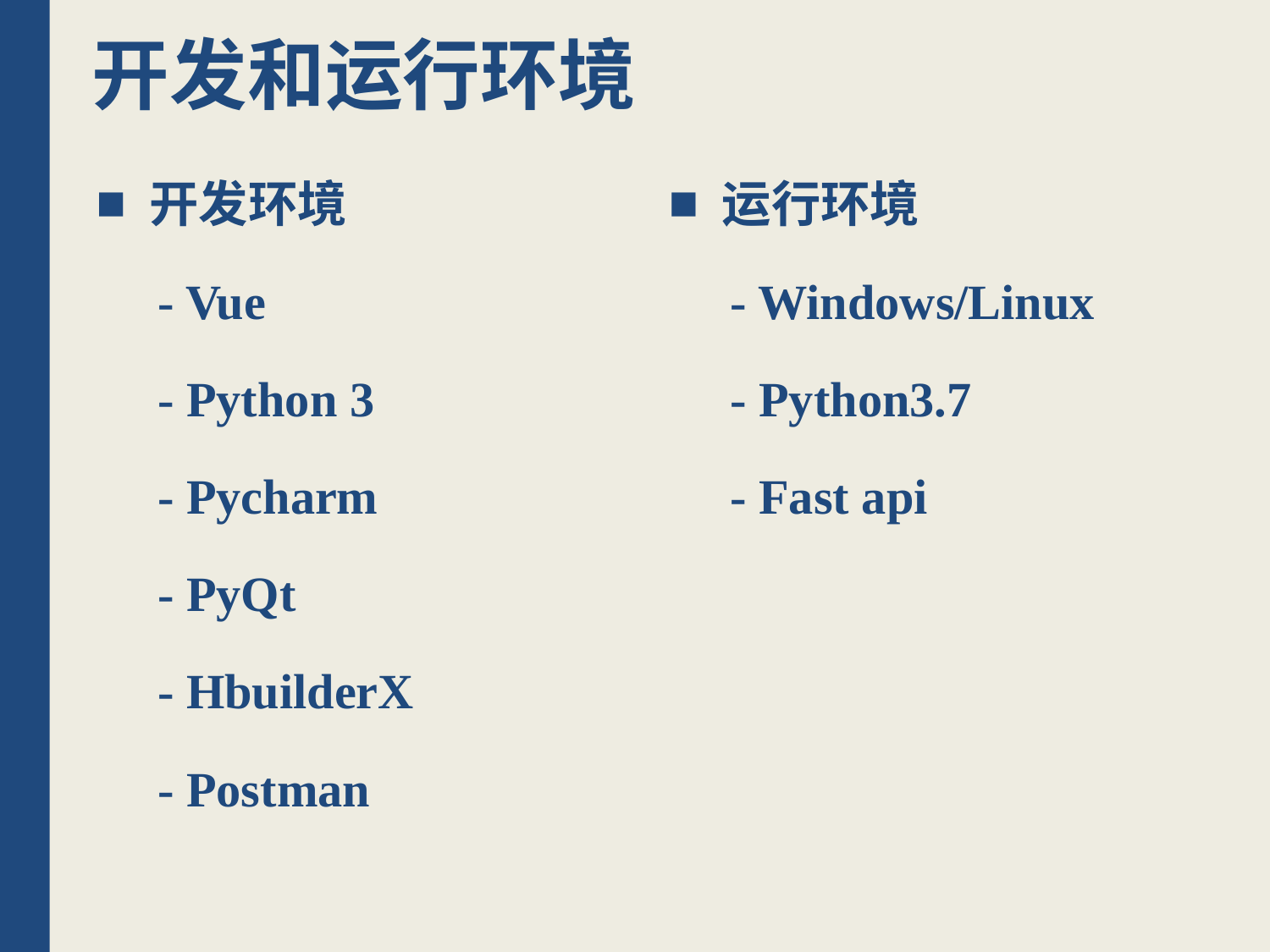

# 开发和运行环境
运行环境
     - Windows/Linux
     - Python3.7
     - Fast api

开发环境
     - Vue
     - Python 3
     - Pycharm
     - PyQt
     - HbuilderX
     - Postman